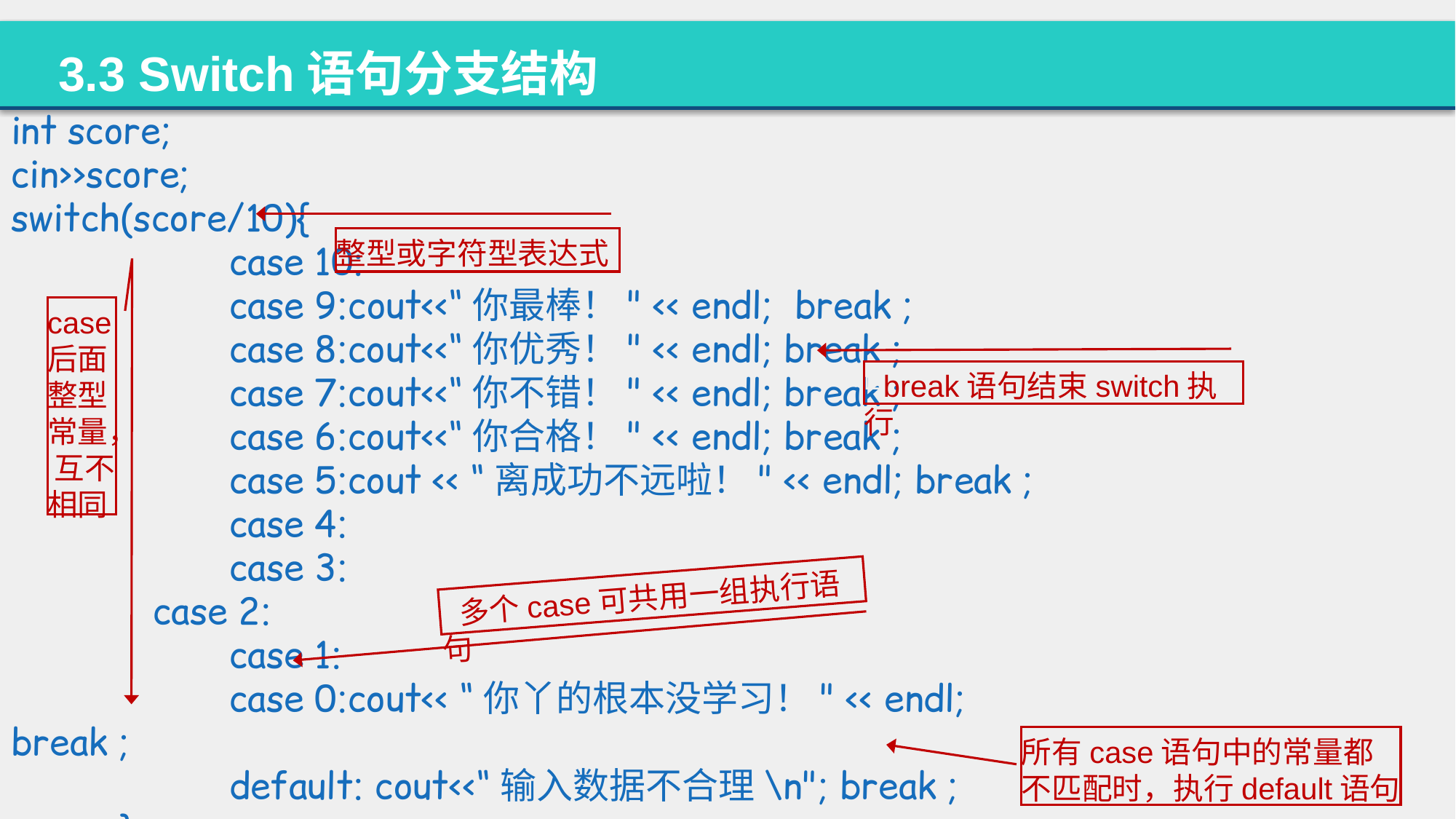

3.3 Switch语句分支结构
int score;
cin>>score;
switch(score/10){
		case 10:
		case 9:cout<<“你最棒！" << endl;  break ;
		case 8:cout<<“你优秀！" << endl; break ;
		case 7:cout<<“你不错！" << endl; break ;
		case 6:cout<<“你合格！" << endl; break ;
		case 5:cout << “离成功不远啦！" << endl; break ;
		case 4:
		case 3:
             case 2:
		case 1:
		case 0:cout<< “你丫的根本没学习！" << endl; break ;
		default: cout<<“输入数据不合理\n"; break ;
	}
整型或字符型表达式
case后面整型常量， 互不相同
break语句结束switch执行
多个case可共用一组执行语句
所有case语句中的常量都不匹配时，执行default语句